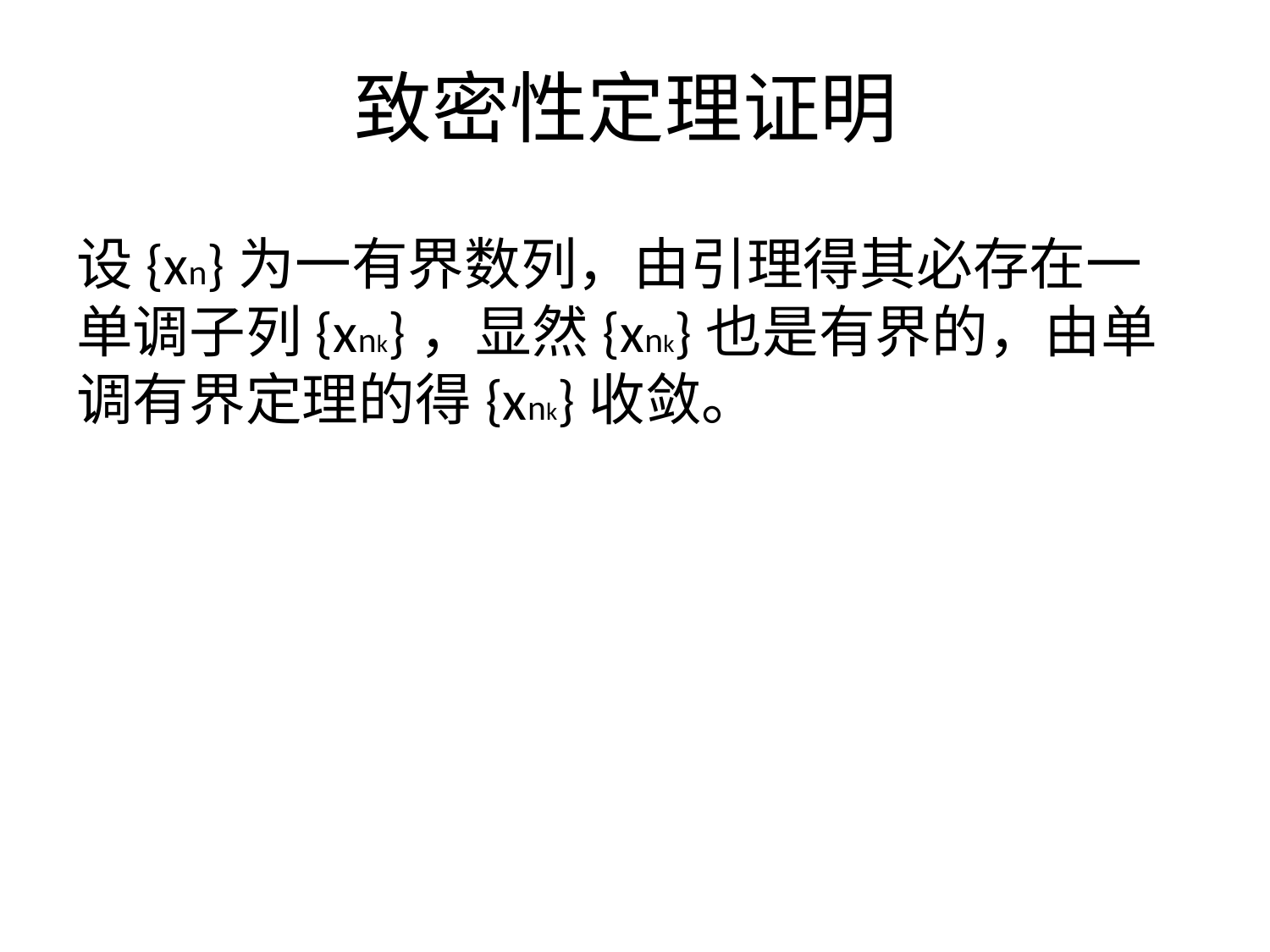

# 致密性定理证明
设{xn}为一有界数列，由引理得其必存在一单调子列{xnk}，显然{xnk}也是有界的，由单调有界定理的得{xnk}收敛。